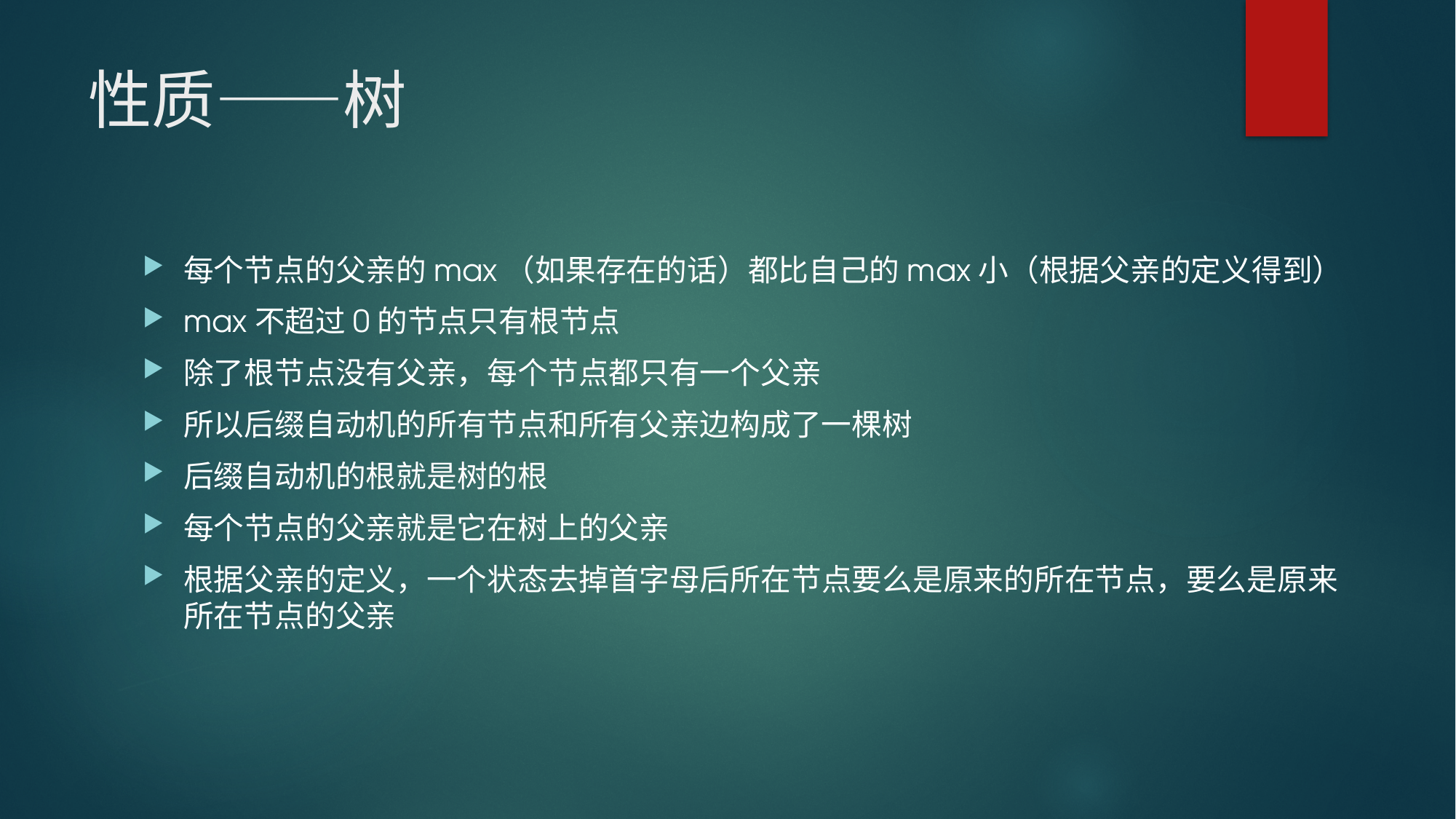

# 性质——树
每个节点的父亲的max（如果存在的话）都比自己的max小（根据父亲的定义得到）
max不超过0的节点只有根节点
除了根节点没有父亲，每个节点都只有一个父亲
所以后缀自动机的所有节点和所有父亲边构成了一棵树
后缀自动机的根就是树的根
每个节点的父亲就是它在树上的父亲
根据父亲的定义，一个状态去掉首字母后所在节点要么是原来的所在节点，要么是原来所在节点的父亲